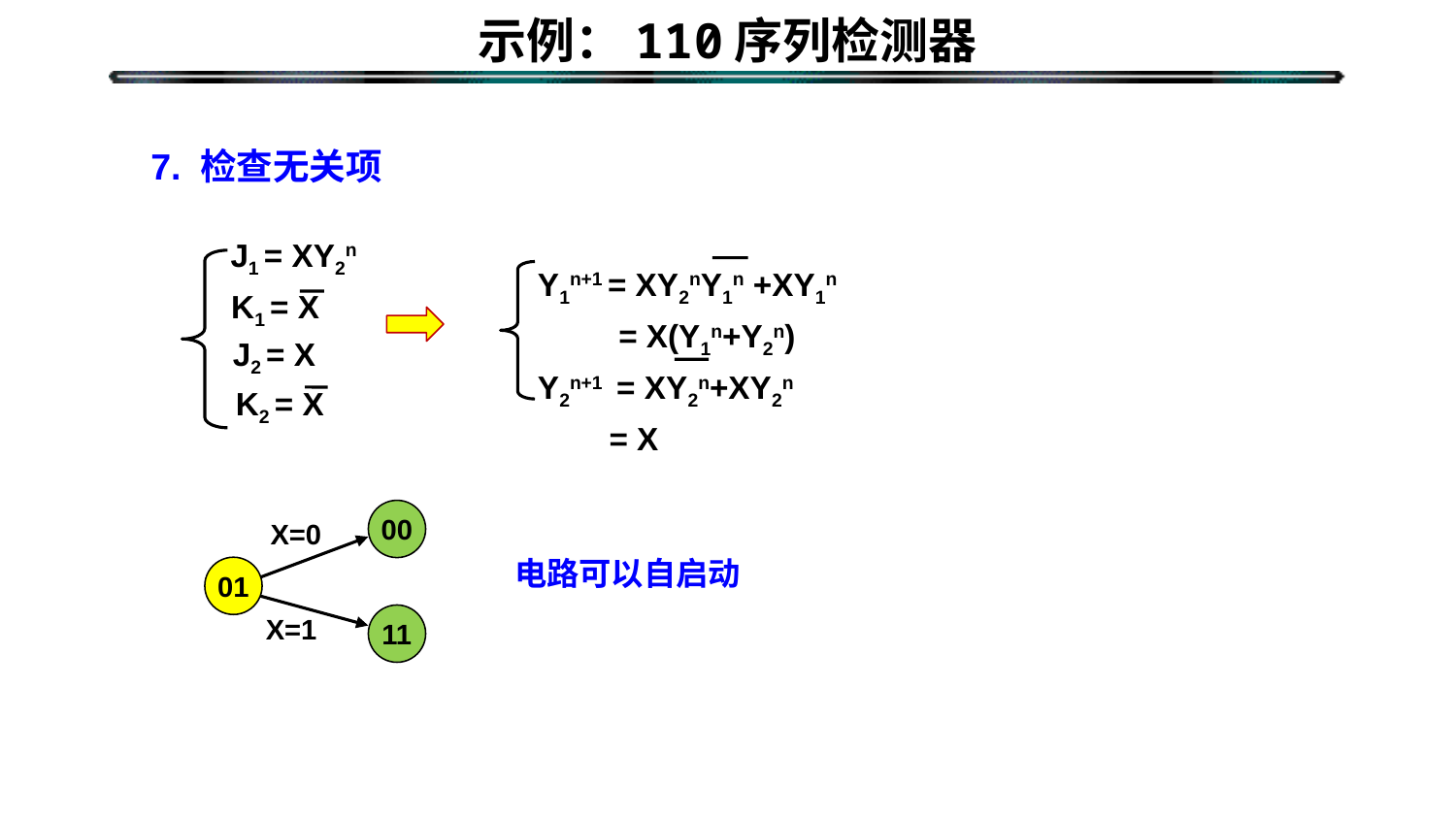

# 示例：110序列检测器
7. 检查无关项

Y1n+1 = XY2nY1n +XY1n
         = X(Y1n+Y2n)
Y2n+1  = XY2n+XY2n
              = X

J1 = XY2n

K1 = X

J2 = X
K2 = X

00
X=0

01

X=1
11
电路可以自启动
19